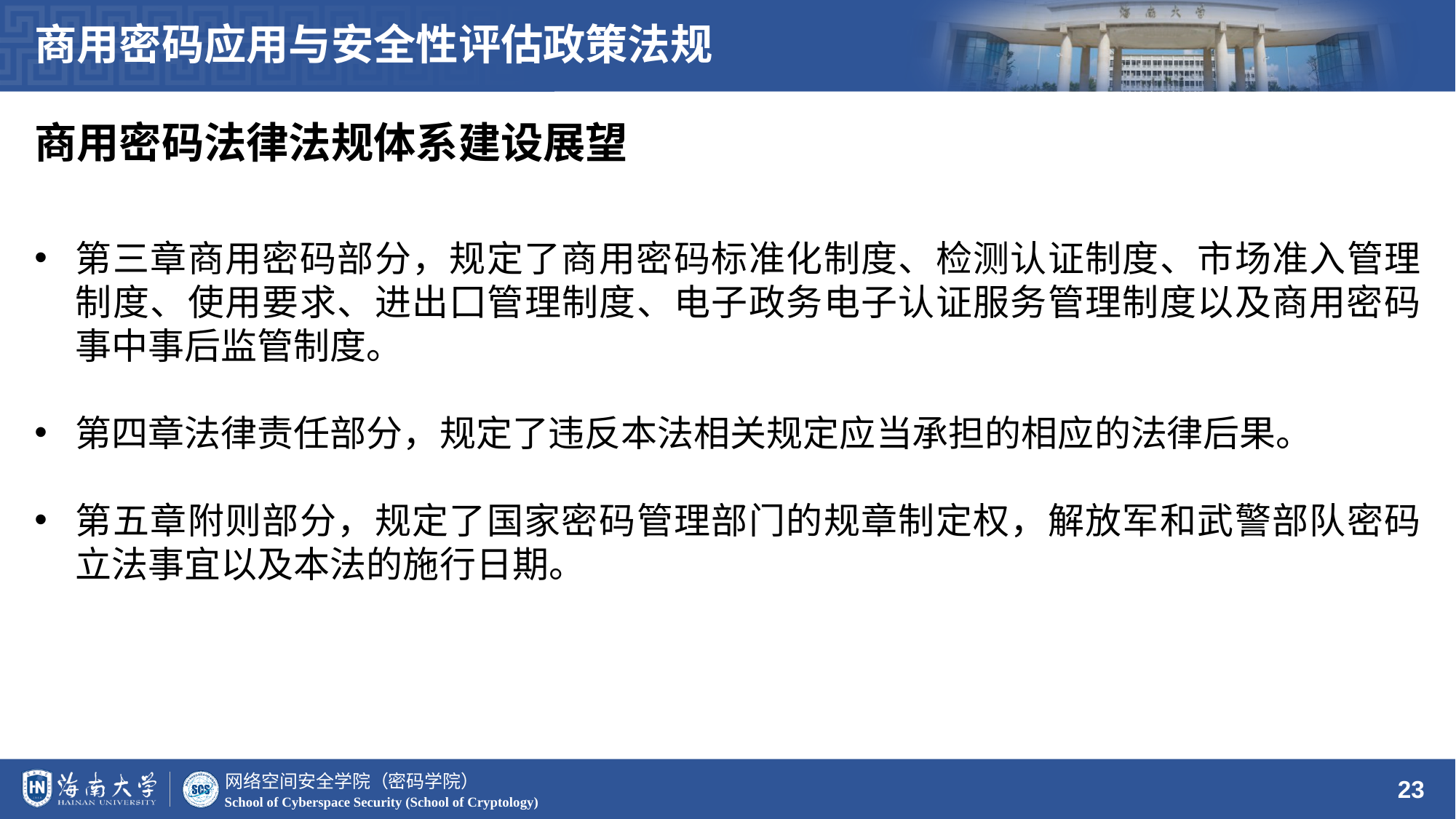

商用密码应用与安全性评估政策法规

商用密码法律法规体系建设展望

第三章商用密码部分，规定了商用密码标准化制度、检测认证制度、市场准入管理制度、使用要求、进出囗管理制度、电子政务电子认证服务管理制度以及商用密码事中事后监管制度。

第四章法律责任部分，规定了违反本法相关规定应当承担的相应的法律后果。

第五章附则部分，规定了国家密码管理部门的规章制定权，解放军和武警部队密码立法事宜以及本法的施行日期。
23